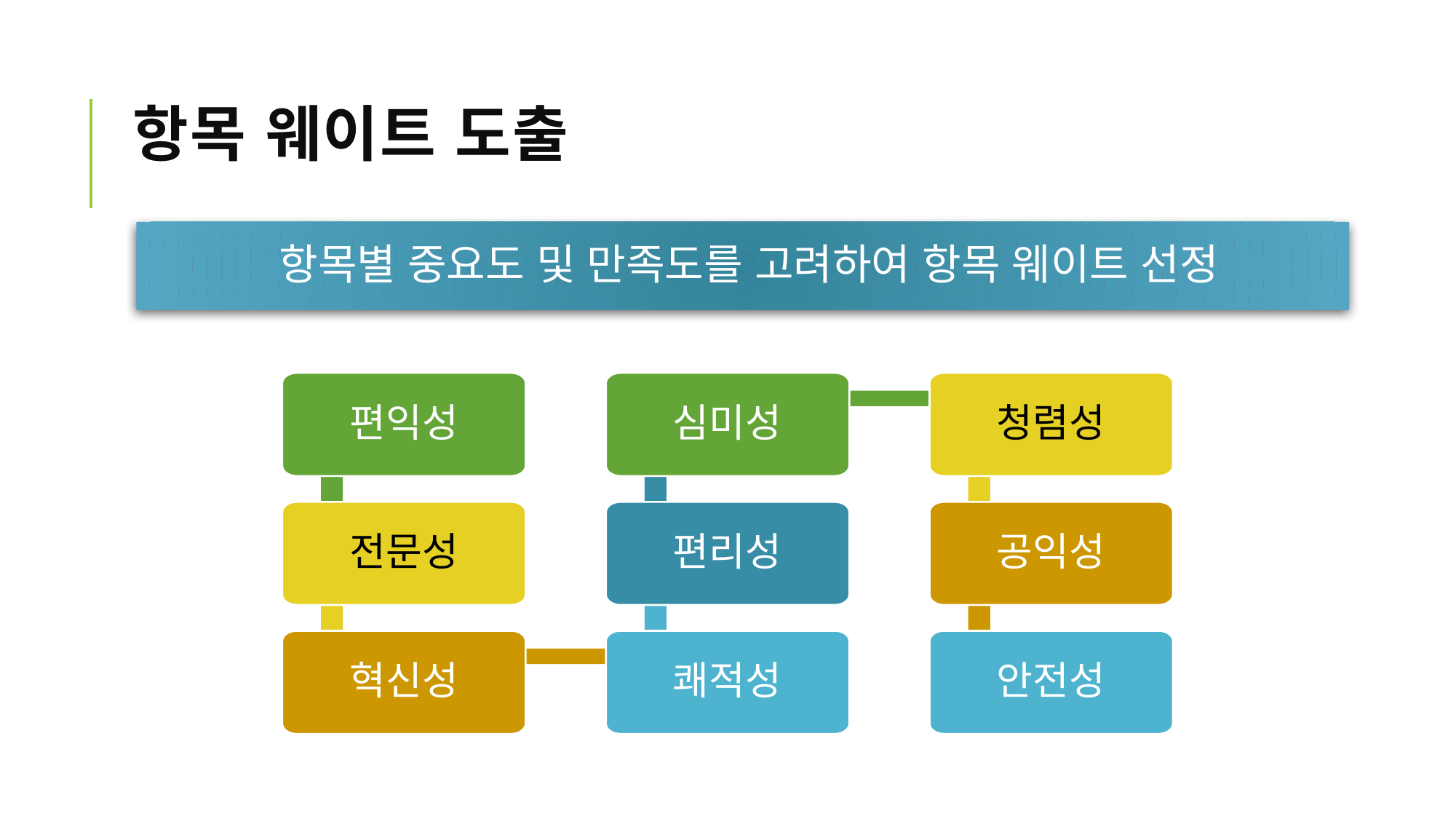

# 항목 웨이트 도출
항목별 중요도 및 만족도를 고려하여 항목 웨이트 선정
편익성
심미성
청렴성

전문성
편리성
공익성

혁신성
쾌적성
안전성